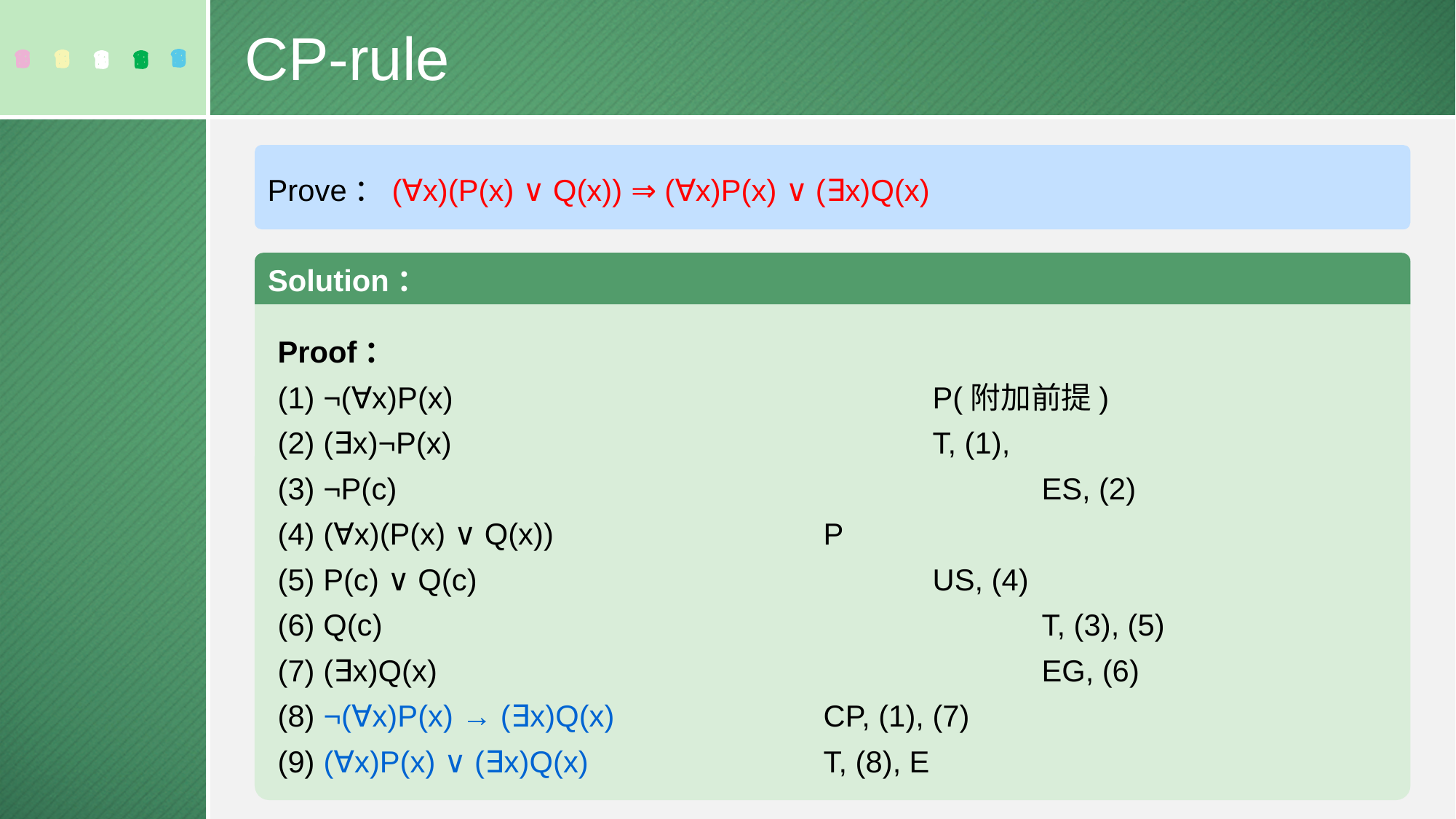

CP-rule

Prove：(∀x)(P(x) ∨ Q(x)) ⇒ (∀x)P(x) ∨ (∃x)Q(x)
Solution：

Proof：
(1) ¬(∀x)P(x) 					P(附加前提)
(2) (∃x)¬P(x) 					T, (1),
(3) ¬P(c)						ES, (2)
(4) (∀x)(P(x) ∨ Q(x)) 			P
(5) P(c) ∨ Q(c) 					US, (4)
(6) Q(c)							T, (3), (5)
(7) (∃x)Q(x)						EG, (6)
(8) ¬(∀x)P(x) → (∃x)Q(x) 		CP, (1), (7)
(9) (∀x)P(x) ∨ (∃x)Q(x)			T, (8), E